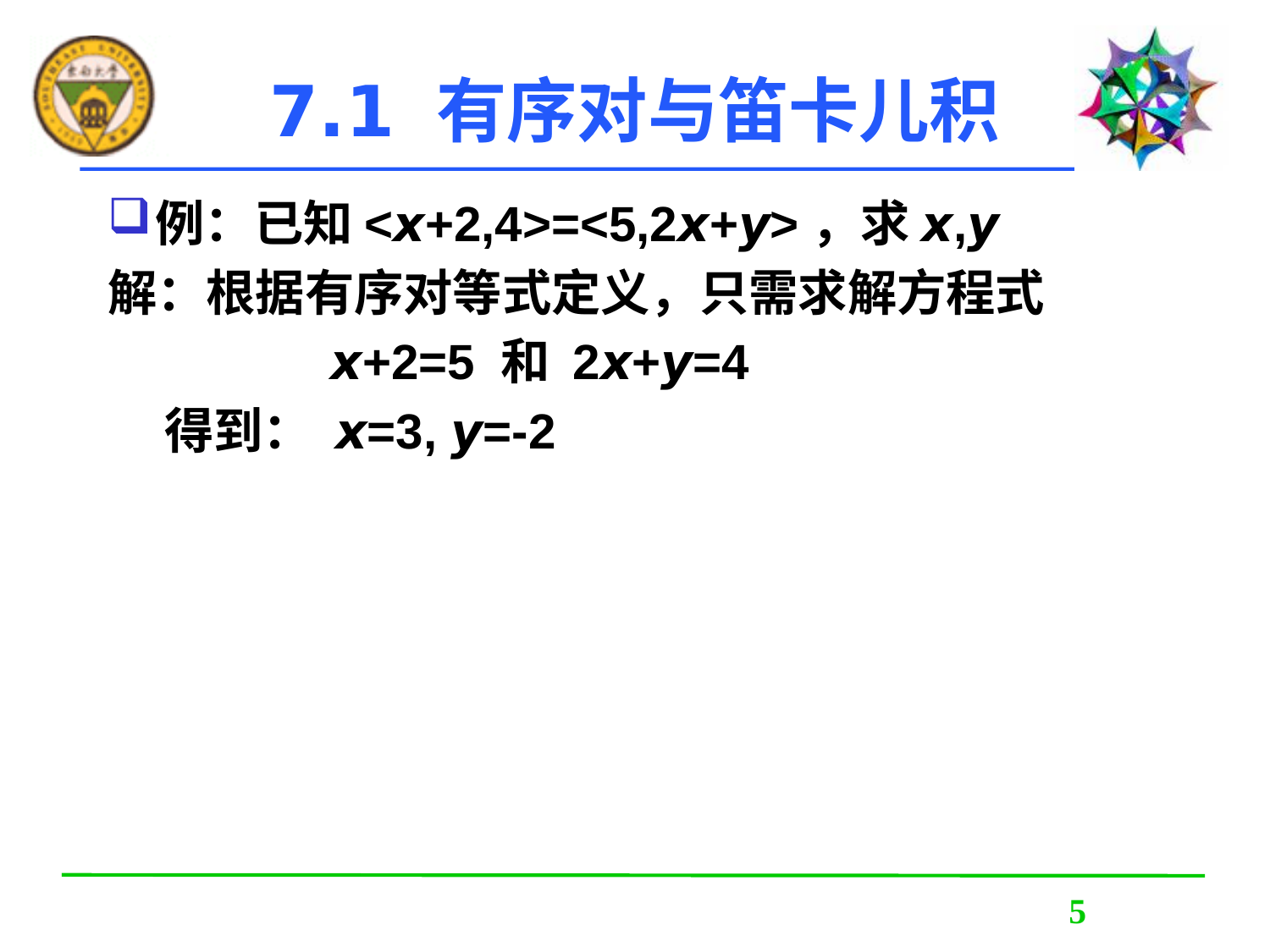

7.1 有序对与笛卡儿积
例：已知<x+2,4>=<5,2x+y>，求x,y
解：根据有序对等式定义，只需求解方程式
             x+2=5 和 2x+y=4
    得到： x=3, y=-2